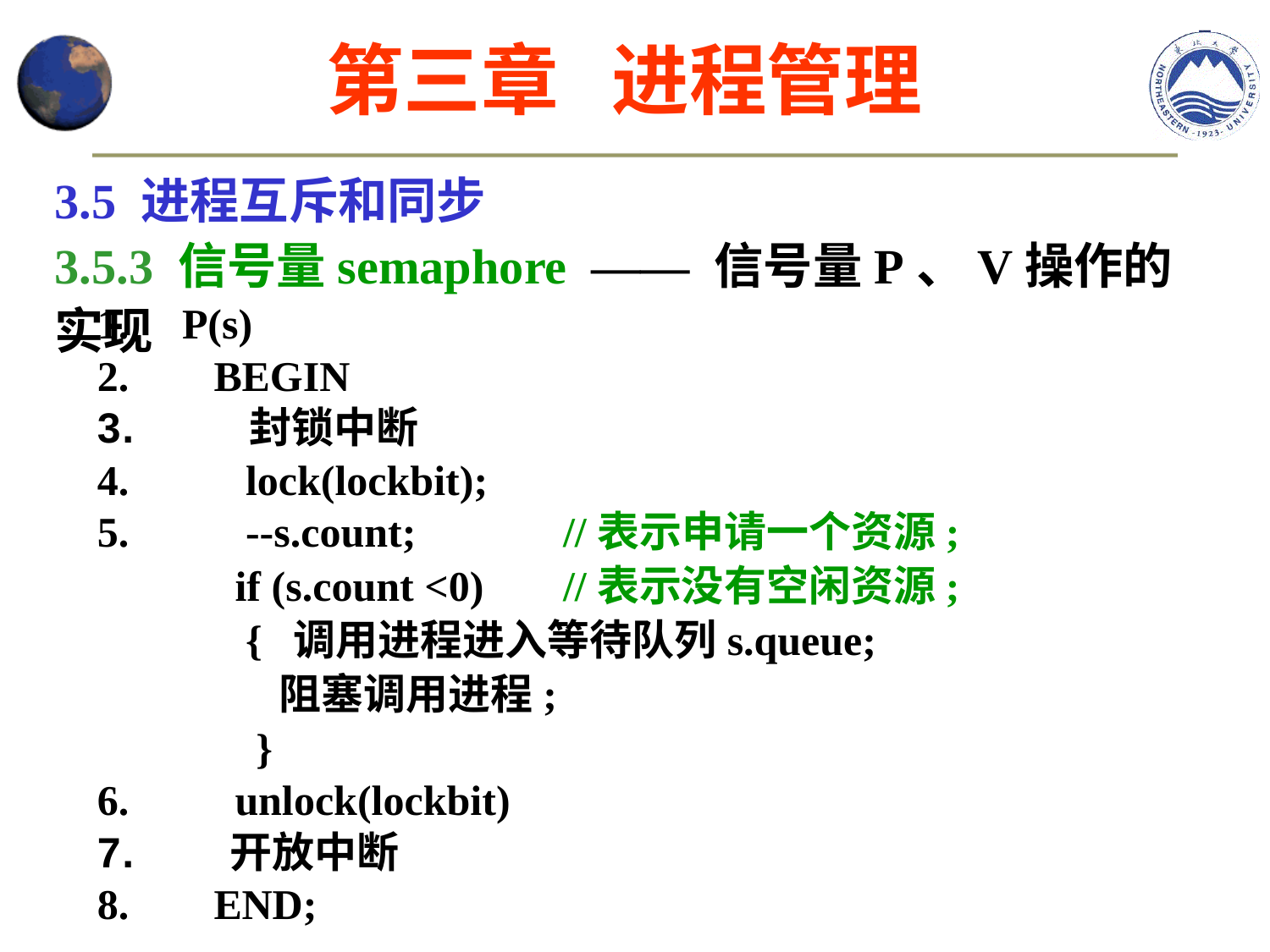

第三章   进程管理
3.5 进程互斥和同步
3.5.3 信号量semaphore  —— 信号量P、V操作的实现
P(s)
   BEGIN
      封锁中断
      lock(lockbit);
      --s.count;		//表示申请一个资源;
             if (s.count <0)	//表示没有空闲资源;
              {  调用进程进入等待队列s.queue;
                  阻塞调用进程;
               }
     unlock(lockbit)
    开放中断
   END;